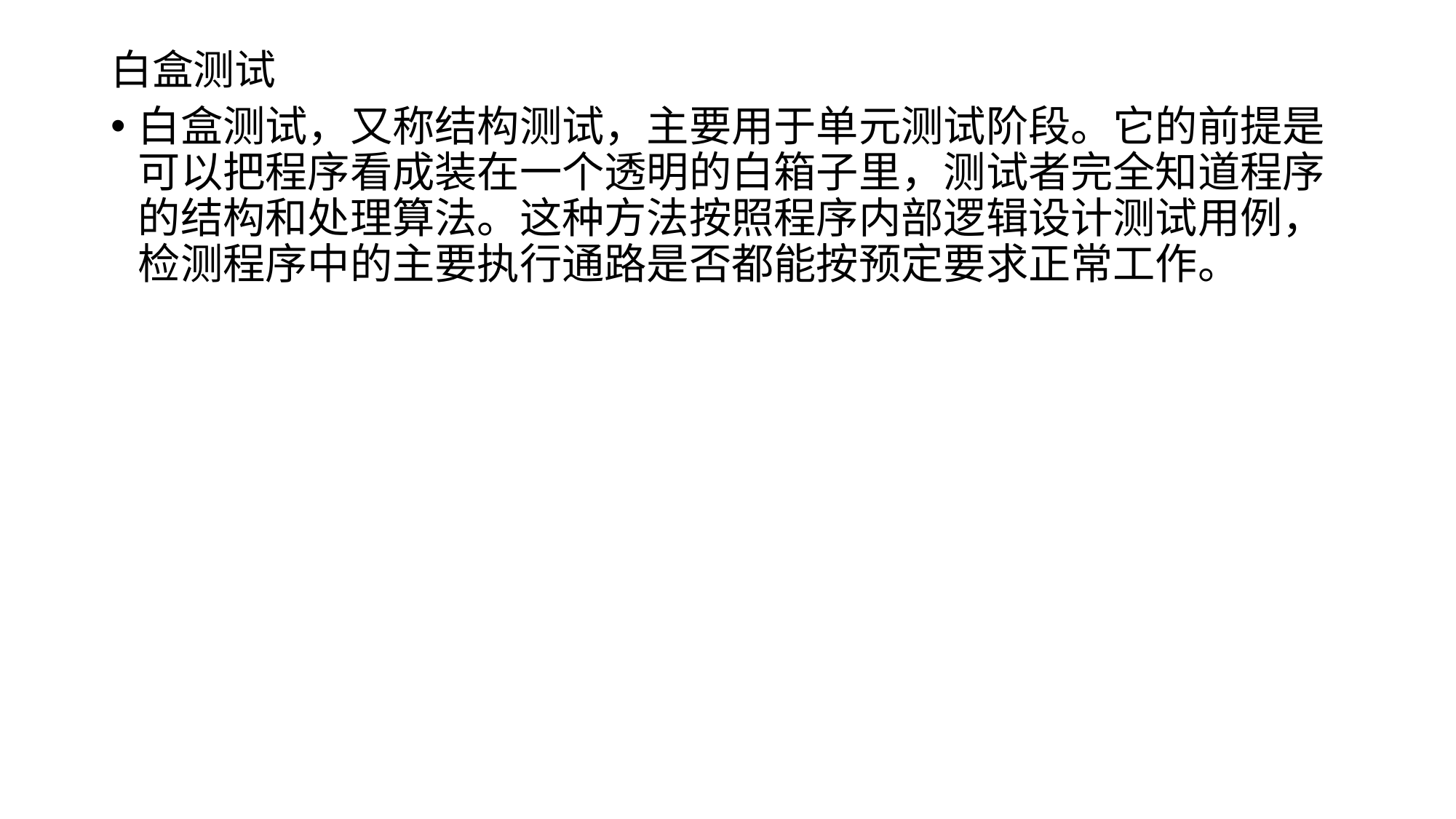

# 白盒测试
白盒测试，又称结构测试，主要用于单元测试阶段。它的前提是可以把程序看成装在一个透明的白箱子里，测试者完全知道程序的结构和处理算法。这种方法按照程序内部逻辑设计测试用例，检测程序中的主要执行通路是否都能按预定要求正常工作。